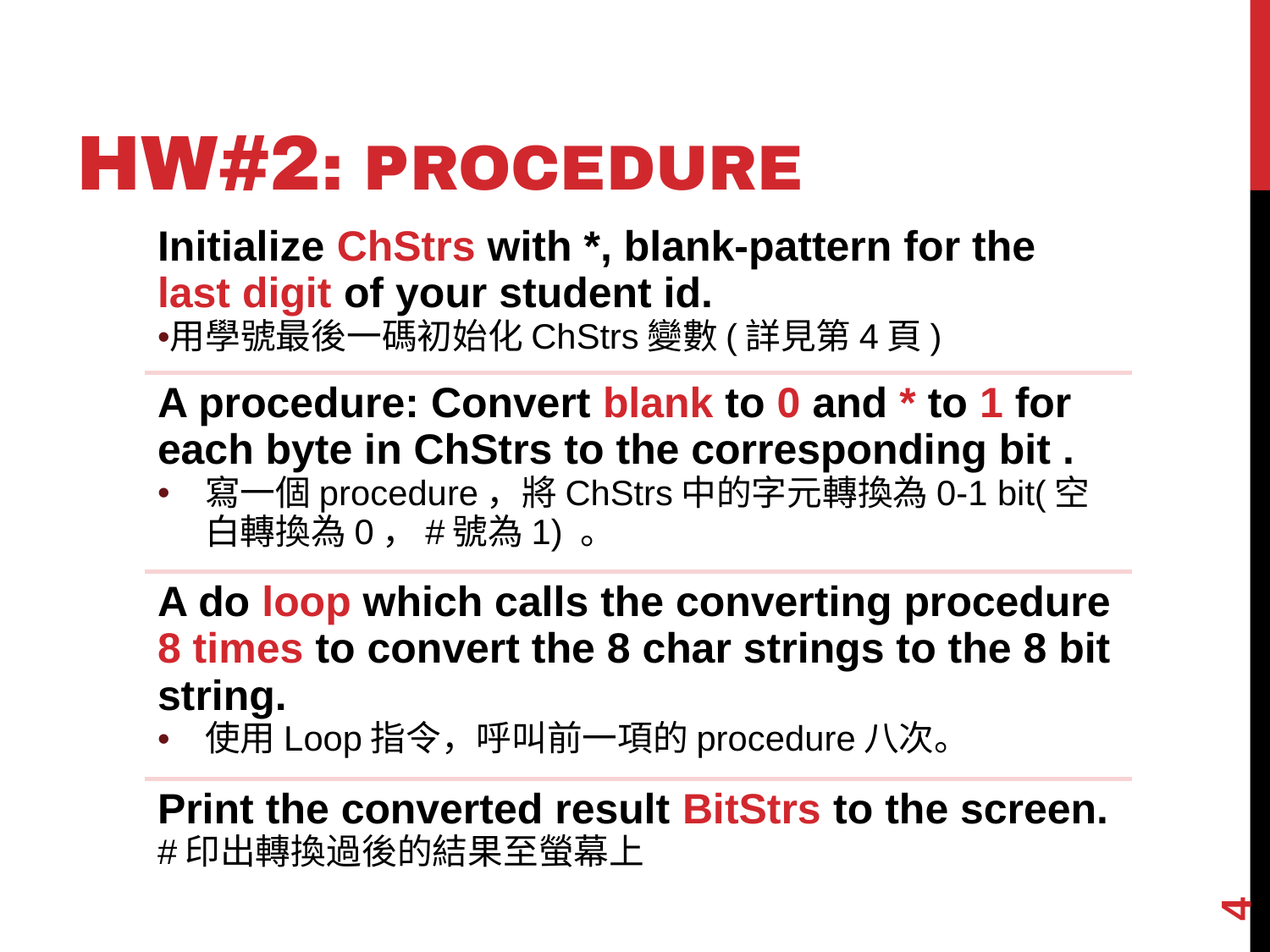

# HW#2: PROCEDURE
| Initialize ChStrs with \*, blank-pattern for the last digit of your student id. 用學號最後一碼初始化ChStrs變數(詳見第4頁) |
| --- |
| A procedure: Convert blank to 0 and \* to 1 for each byte in ChStrs to the corresponding bit . 寫一個procedure，將ChStrs中的字元轉換為0-1 bit(空白轉換為0，#號為1) 。 |
| A do loop which calls the converting procedure 8 times to convert the 8 char strings to the 8 bit string. 使用Loop指令，呼叫前一項的procedure八次。 |
| Print the converted result BitStrs to the screen. #印出轉換過後的結果至螢幕上 |
4